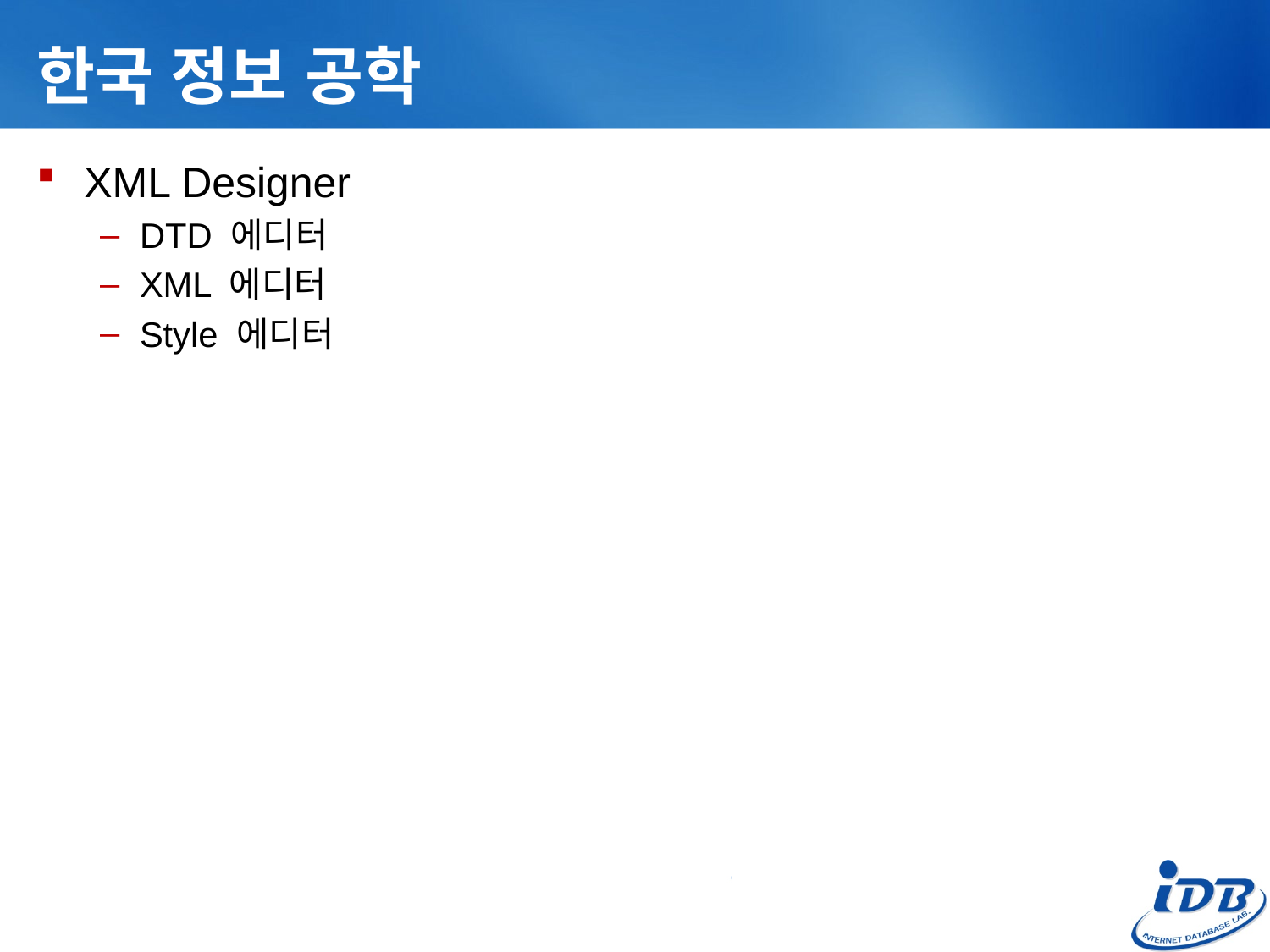

# 한국 정보 공학
XML Designer
DTD 에디터
XML 에디터
Style 에디터